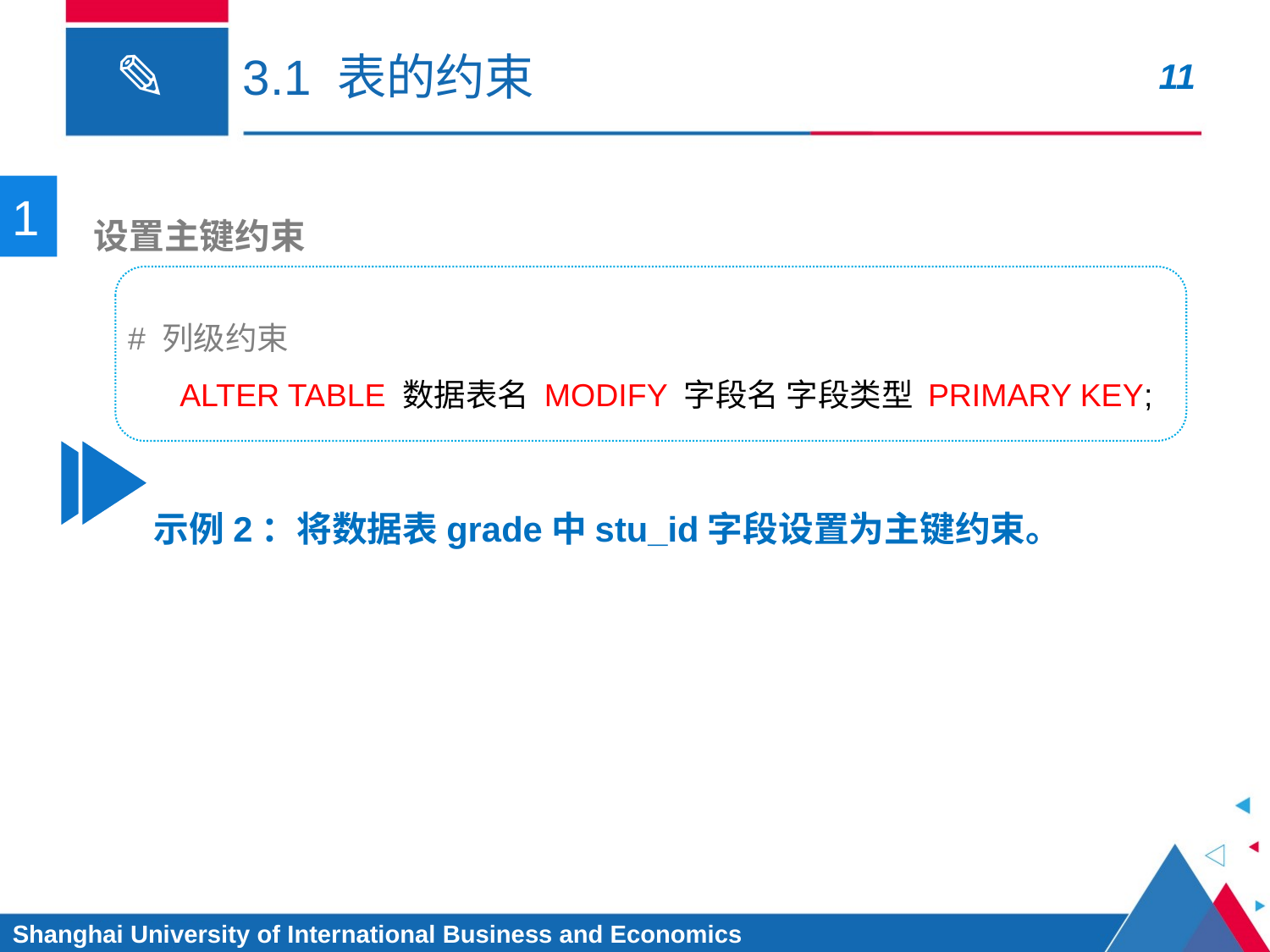

# 3.1 表的约束

1
  设置主键约束

# 列级约束
ALTER TABLE 数据表名 MODIFY 字段名 字段类型 PRIMARY KEY;

示例2：将数据表grade中stu_id字段设置为主键约束。